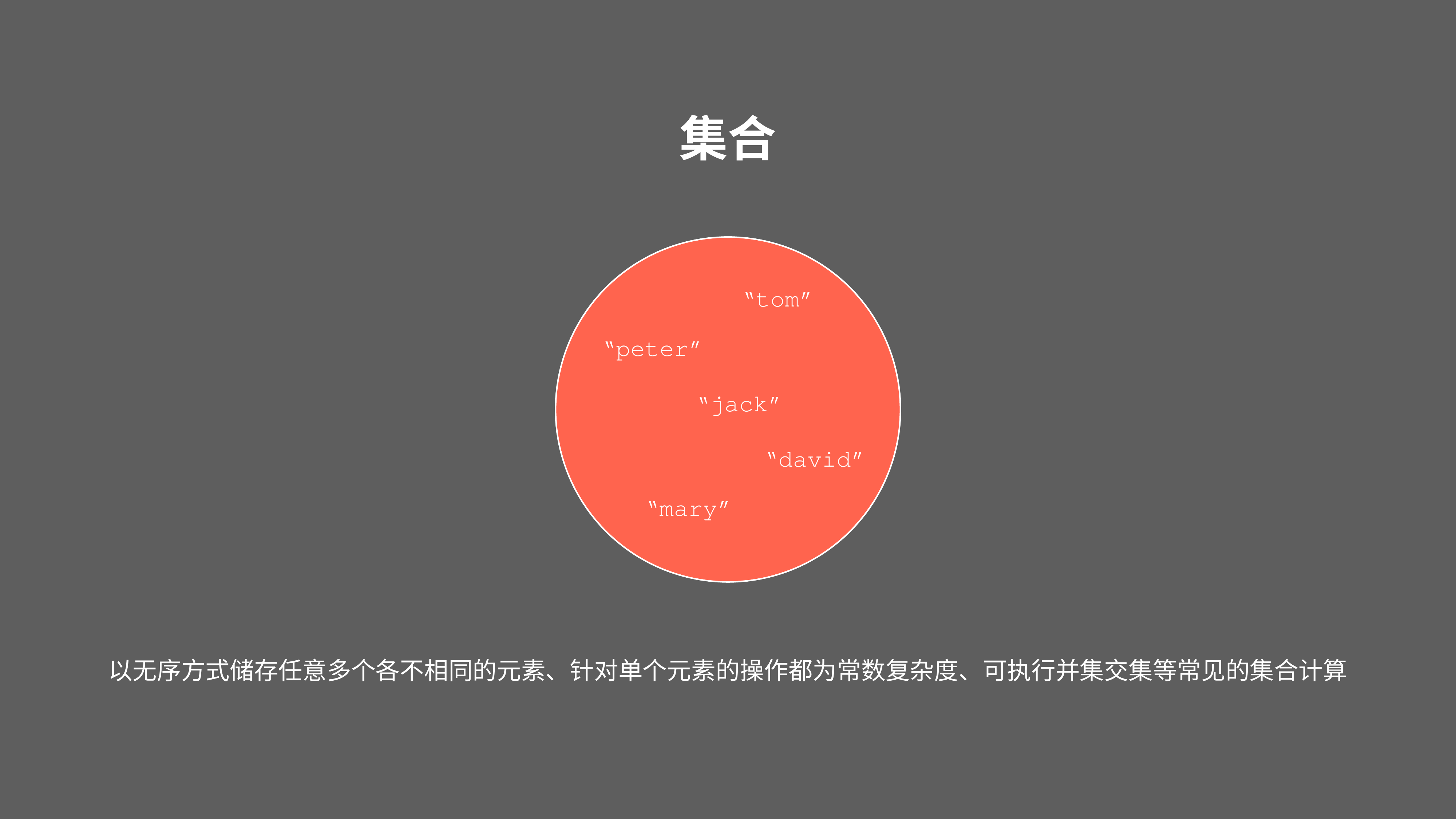

集合

“tom”
“peter”
“jack”
“david”
“mary”
以无序方式储存任意多个各不相同的元素、针对单个元素的操作都为常数复杂度、可执行并集交集等常见的集合计算